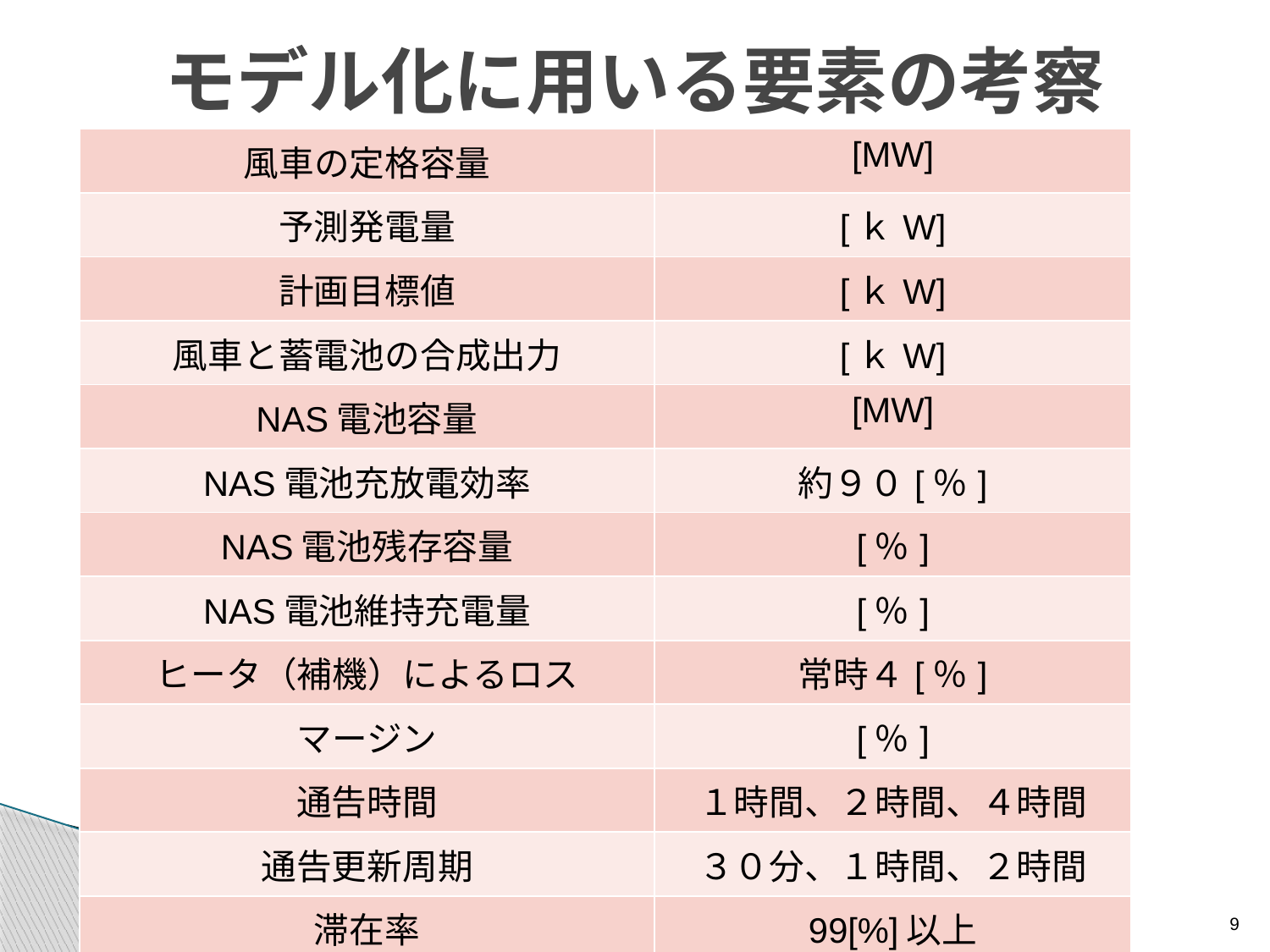

# モデル化に用いる要素の考察
| 風車の定格容量 | [MW] |
| --- | --- |
| 予測発電量 | [ｋW] |
| 計画目標値 | [ｋW] |
| 風車と蓄電池の合成出力 | [ｋW] |
| NAS電池容量 | [MW] |
| NAS電池充放電効率 | 約９０[％] |
| NAS電池残存容量 | [％] |
| NAS電池維持充電量 | [％] |
| ヒータ（補機）によるロス | 常時４[％] |
| マージン | [％] |
| 通告時間 | １時間、２時間、４時間 |
| 通告更新周期 | ３０分、１時間、２時間 |
| 滞在率 | 99[%]以上 |
9